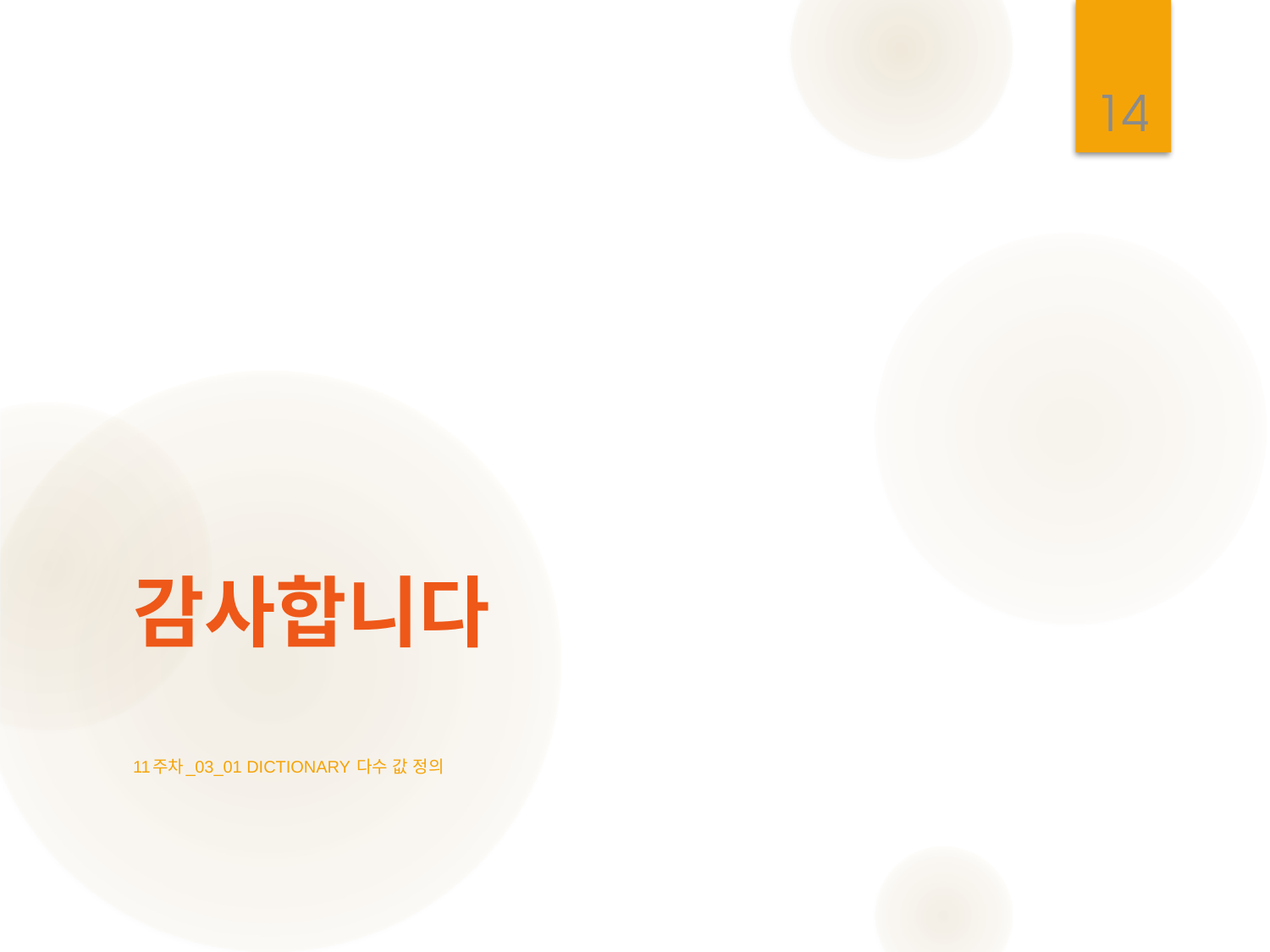

14
# 감사합니다

11주차_03_01 Dictionary 다수 값 정의